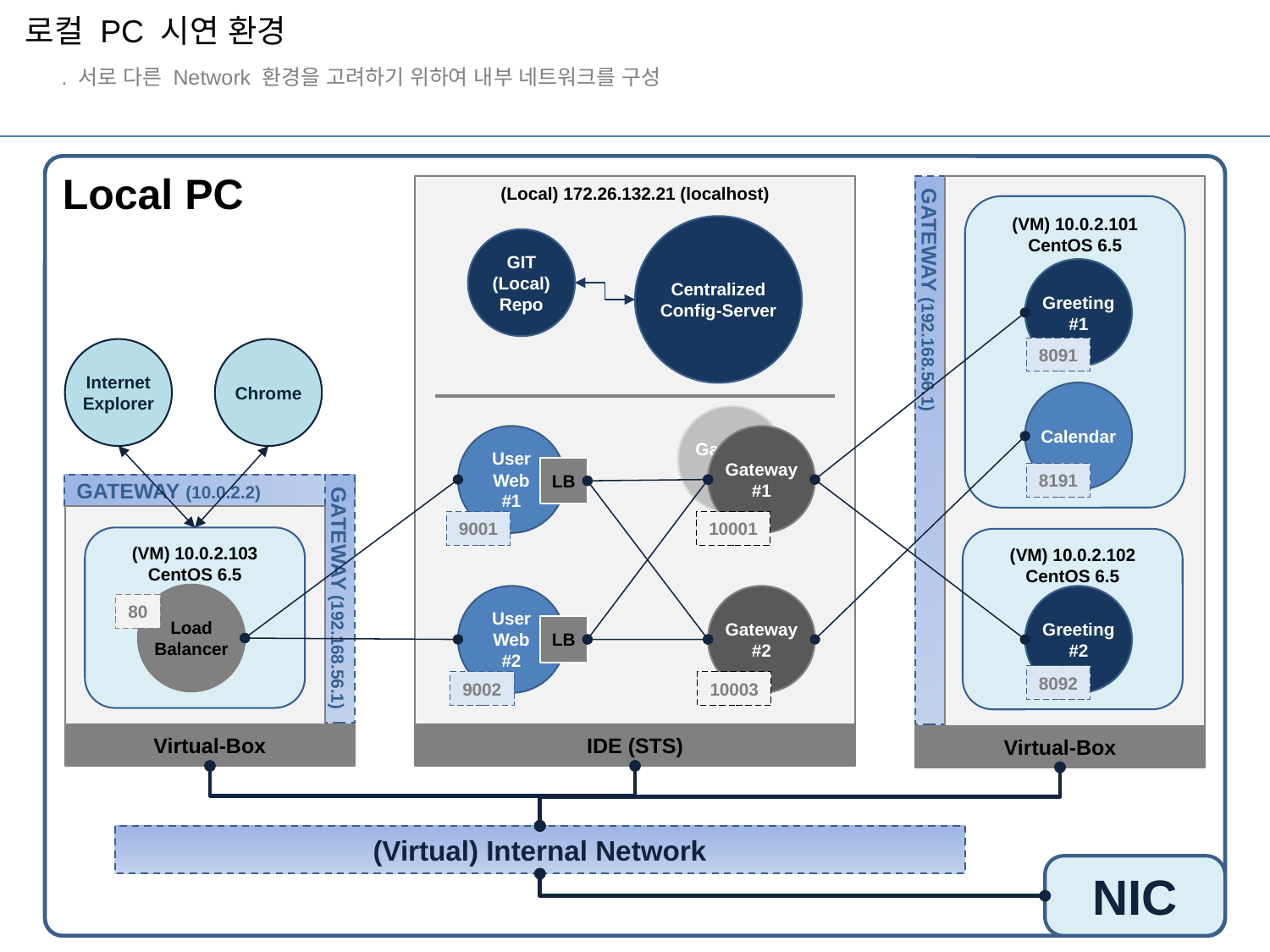

로컬 PC 시연 환경
. 서로 다른 Network 환경을 고려하기 위하여 내부 네트워크를 구성
Local PC
(Local) 172.26.132.21 (localhost)
GATEWAY (192.168.56.1)

(VM) 10.0.2.101
CentOS 6.5
Centralized
Config-Server
GIT
(Local)
Repo
Greeting
#1
8091
Internet
Explorer
Chrome
GATEWAY (10.0.2.2)
Calendar
Gateway
#1
User
Web
#1
Gateway
#1
LB
8191
GATEWAY (192.168.56.1)

9001
10001
(VM) 10.0.2.103
CentOS 6.5
(VM) 10.0.2.102
CentOS 6.5
Load
Balancer
User
Web
#2
Gateway
#2
Greeting
#2
80
LB
8092
9002
10003
Virtual-Box
IDE (STS)
Virtual-Box
(Virtual) Internal Network
NIC